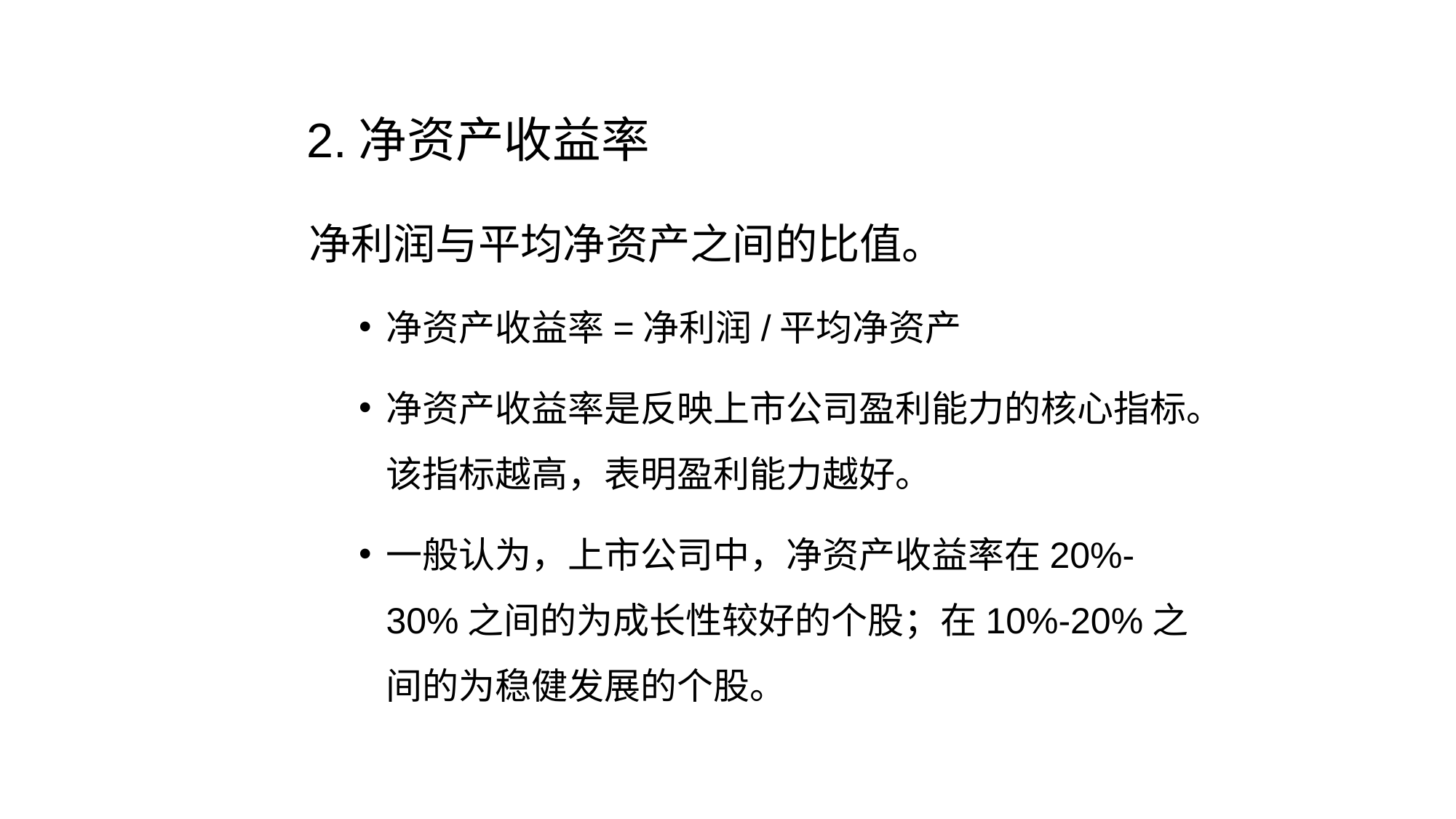

# 2.净资产收益率
净利润与平均净资产之间的比值。
净资产收益率=净利润/平均净资产
净资产收益率是反映上市公司盈利能力的核心指标。该指标越高，表明盈利能力越好。
一般认为，上市公司中，净资产收益率在20%-30%之间的为成长性较好的个股；在10%-20%之间的为稳健发展的个股。